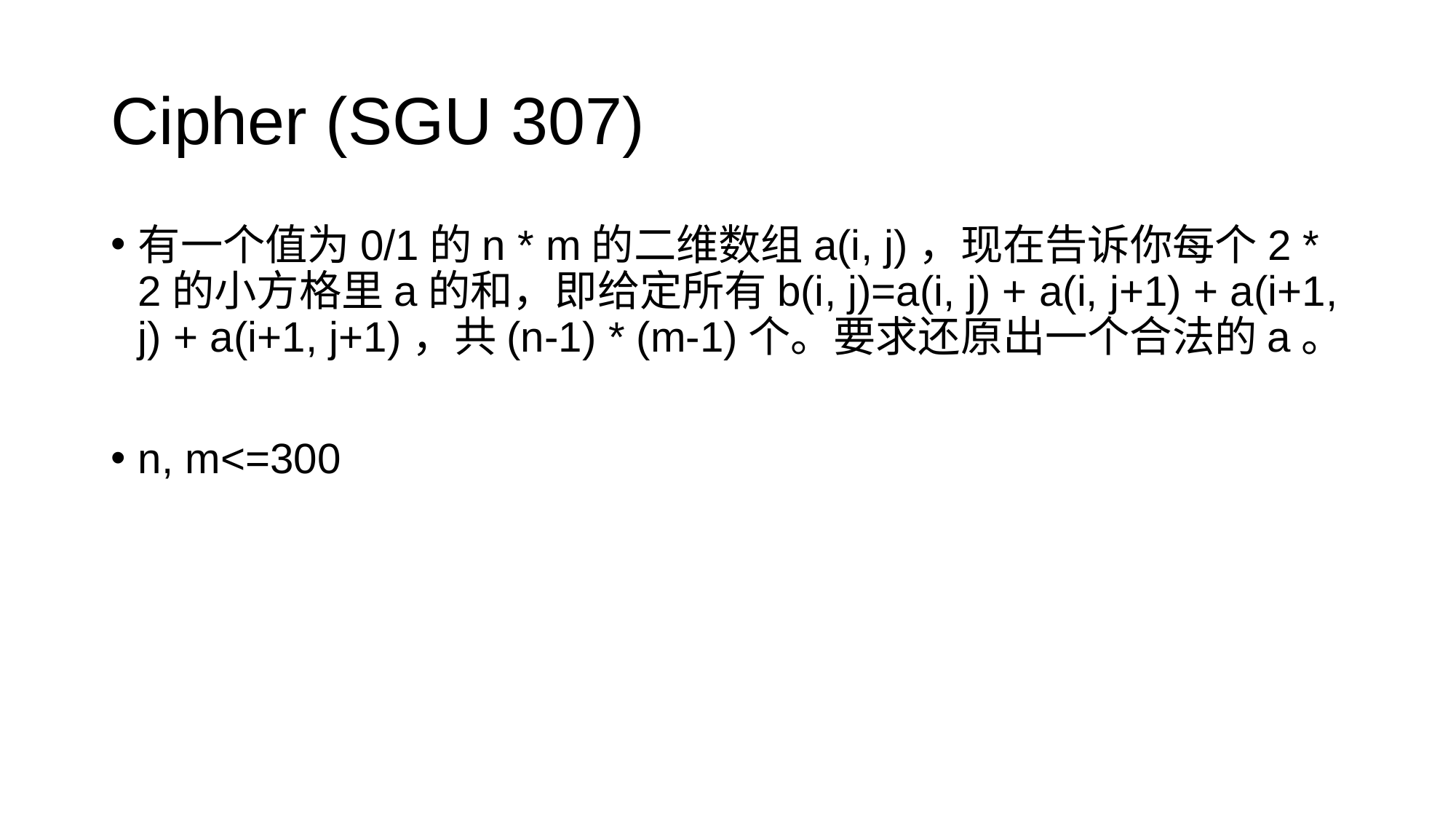

# Cipher (SGU 307)
有一个值为0/1的n * m的二维数组a(i, j)，现在告诉你每个2 * 2的小方格里a的和，即给定所有b(i, j)=a(i, j) + a(i, j+1) + a(i+1, j) + a(i+1, j+1)，共(n-1) * (m-1)个。要求还原出一个合法的a。

n, m<=300